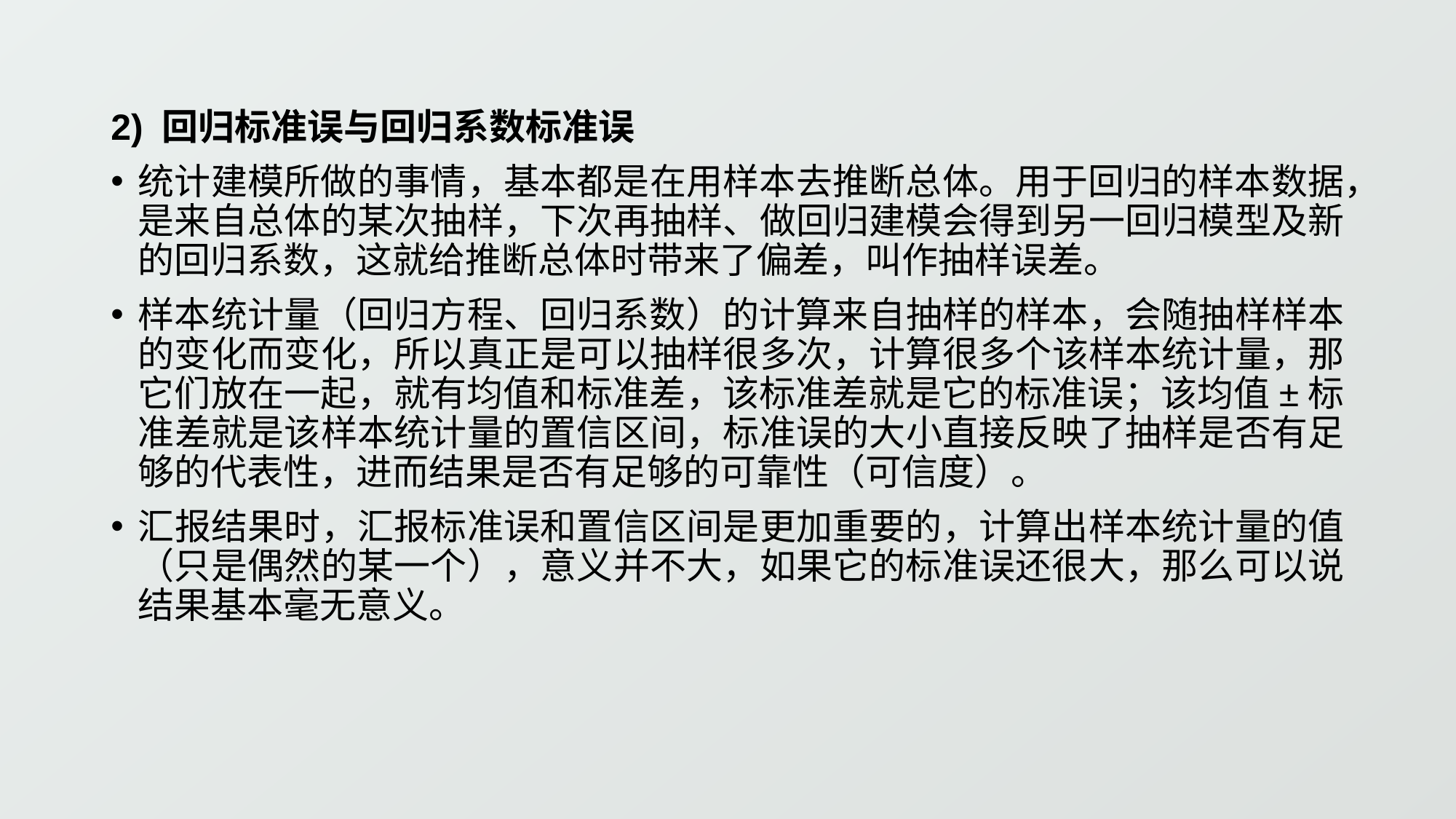

2) 回归标准误与回归系数标准误
统计建模所做的事情，基本都是在用样本去推断总体。用于回归的样本数据，是来自总体的某次抽样，下次再抽样、做回归建模会得到另一回归模型及新的回归系数，这就给推断总体时带来了偏差，叫作抽样误差。
样本统计量（回归方程、回归系数）的计算来自抽样的样本，会随抽样样本的变化而变化，所以真正是可以抽样很多次，计算很多个该样本统计量，那它们放在一起，就有均值和标准差，该标准差就是它的标准误；该均值±标准差就是该样本统计量的置信区间，标准误的大小直接反映了抽样是否有足够的代表性，进而结果是否有足够的可靠性（可信度）。
汇报结果时，汇报标准误和置信区间是更加重要的，计算出样本统计量的值（只是偶然的某一个），意义并不大，如果它的标准误还很大，那么可以说结果基本毫无意义。